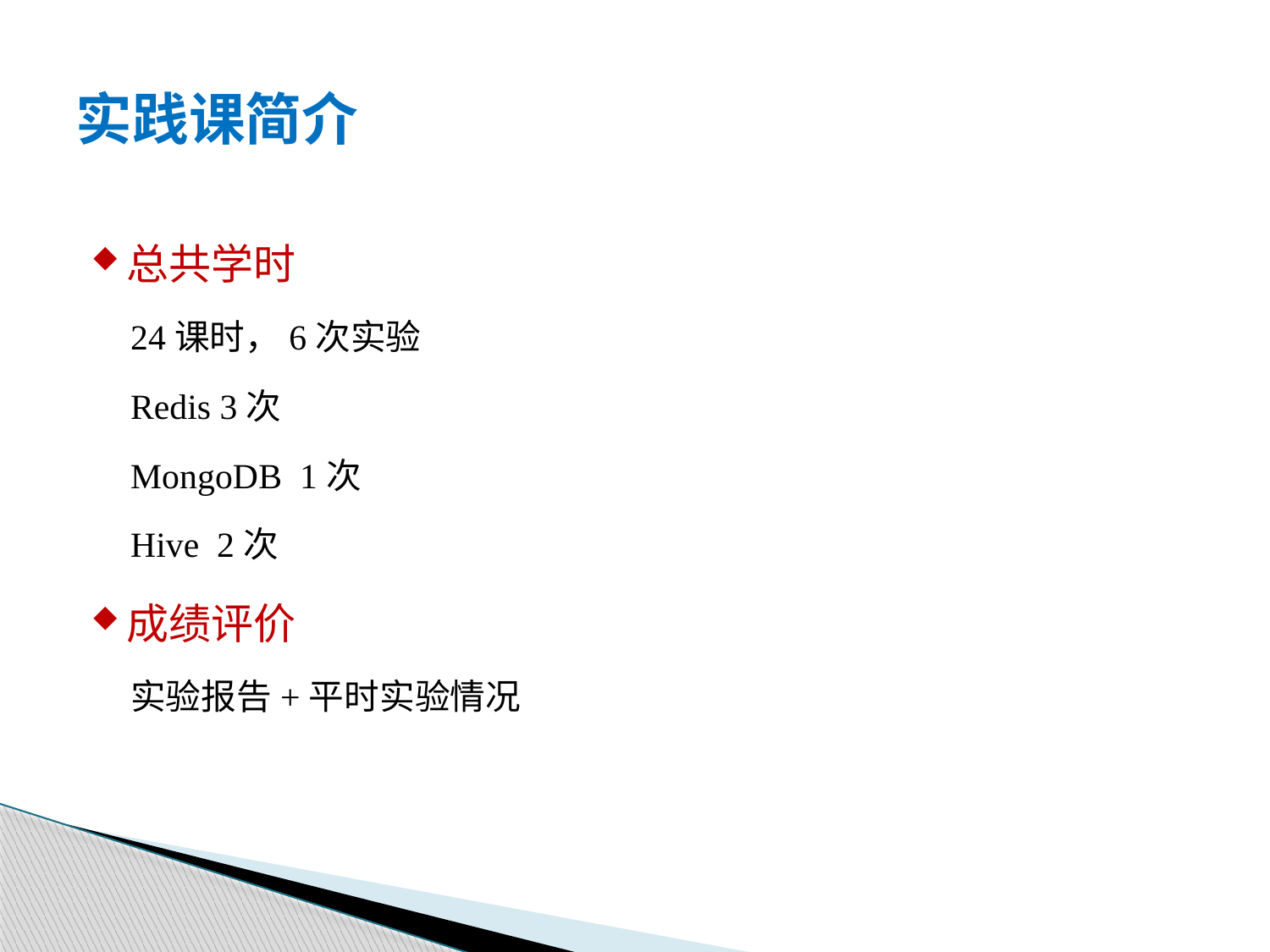

# 实践课简介
总共学时
24课时，6次实验
Redis 3次
MongoDB  1次
Hive  2次
成绩评价
实验报告+平时实验情况